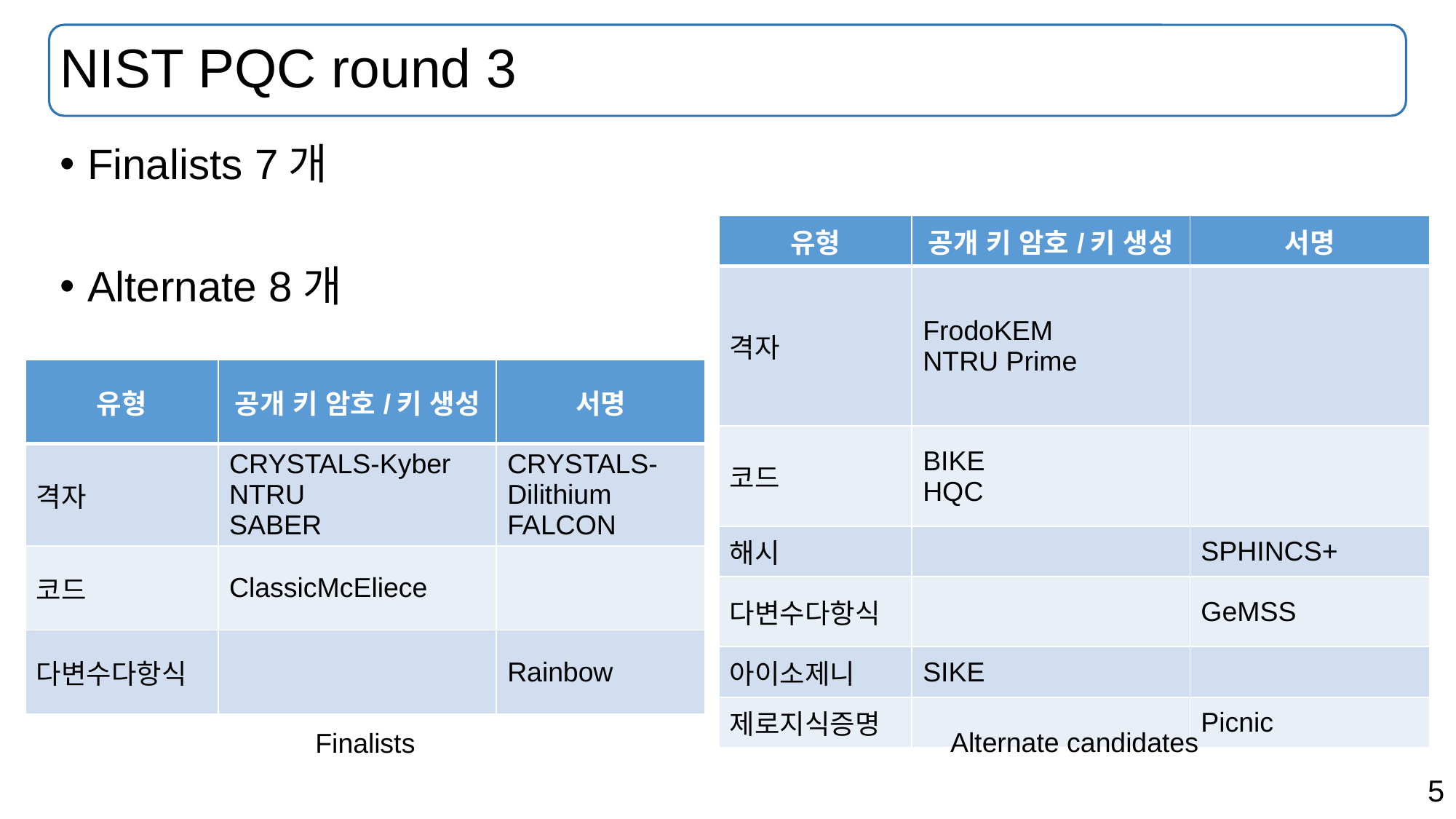

# NIST PQC round 3
Finalists 7개

Alternate 8개
| 유형 | 공개 키 암호/키 생성 | 서명 |
| --- | --- | --- |
| 격자 | FrodoKEM NTRU Prime |  |
| 코드 | BIKE HQC |  |
| 해시 |  | SPHINCS+ |
| 다변수다항식 |  | GeMSS |
| 아이소제니 | SIKE |  |
| 제로지식증명 |  | Picnic |
| 유형 | 공개 키 암호/키 생성 | 서명 |
| --- | --- | --- |
| 격자 | CRYSTALS-Kyber NTRU SABER | CRYSTALS-Dilithium FALCON |
| 코드 | ClassicMcEliece |  |
| 다변수다항식 |  | Rainbow |
Alternate candidates
Finalists